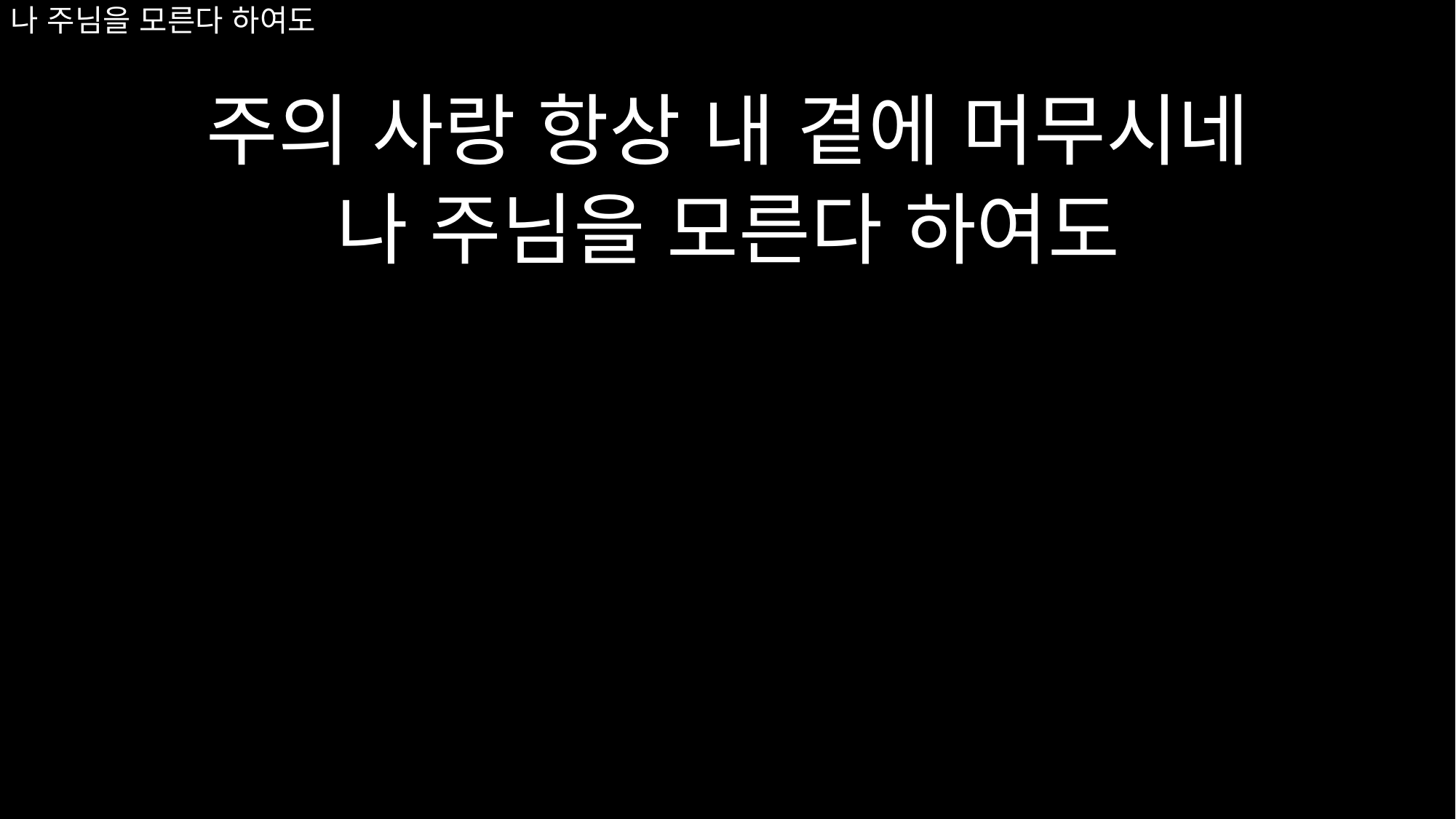

주의 사랑 항상 내 곁에 머무시네
나 주님을 모른다 하여도

# 나 주님을 모른다 하여도